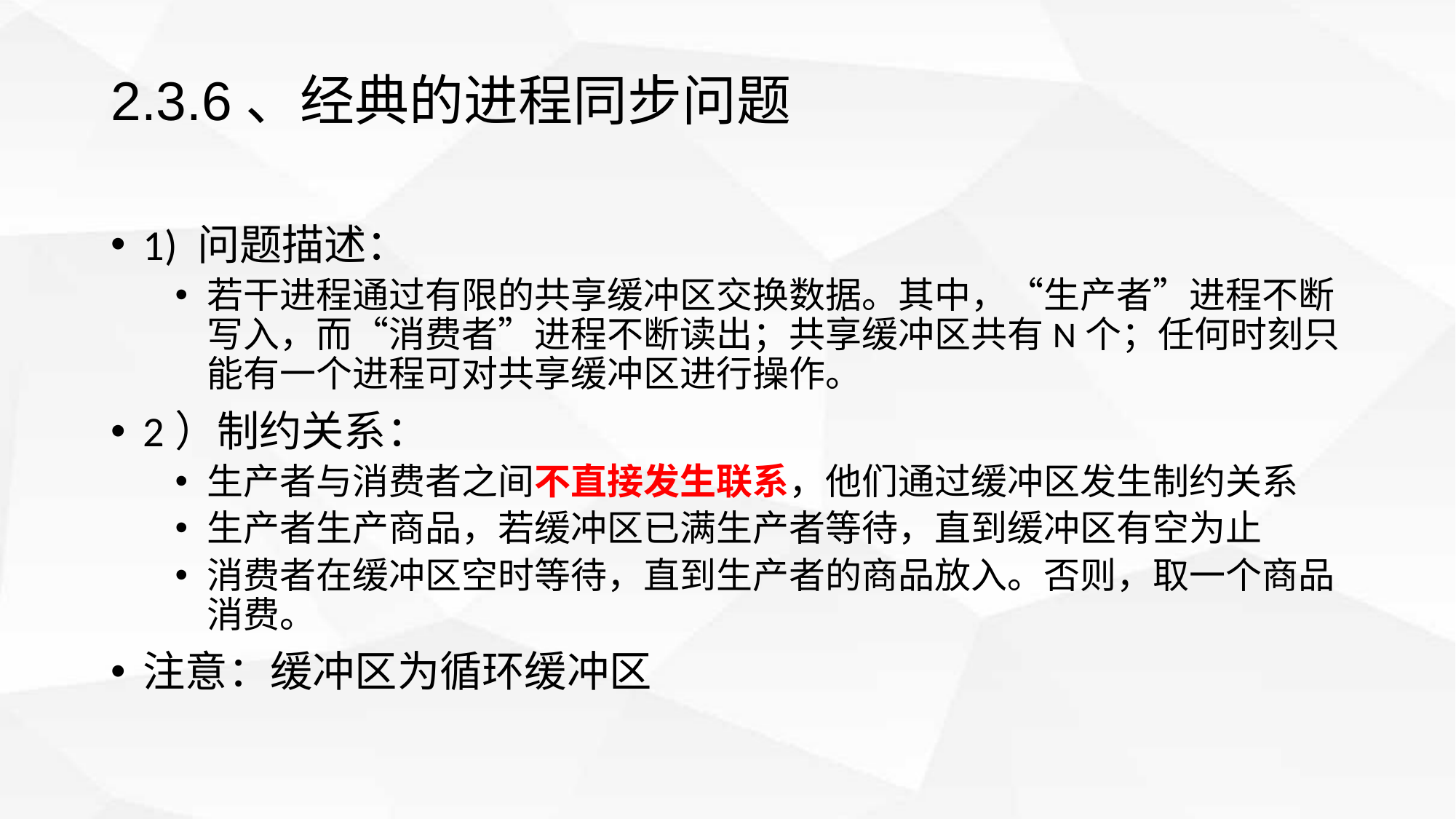

# 2.3.6、经典的进程同步问题
1) 问题描述：
若干进程通过有限的共享缓冲区交换数据。其中，“生产者”进程不断写入，而“消费者”进程不断读出；共享缓冲区共有N个；任何时刻只能有一个进程可对共享缓冲区进行操作。
2）制约关系：
生产者与消费者之间不直接发生联系，他们通过缓冲区发生制约关系
生产者生产商品，若缓冲区已满生产者等待，直到缓冲区有空为止
消费者在缓冲区空时等待，直到生产者的商品放入。否则，取一个商品消费。
注意：缓冲区为循环缓冲区